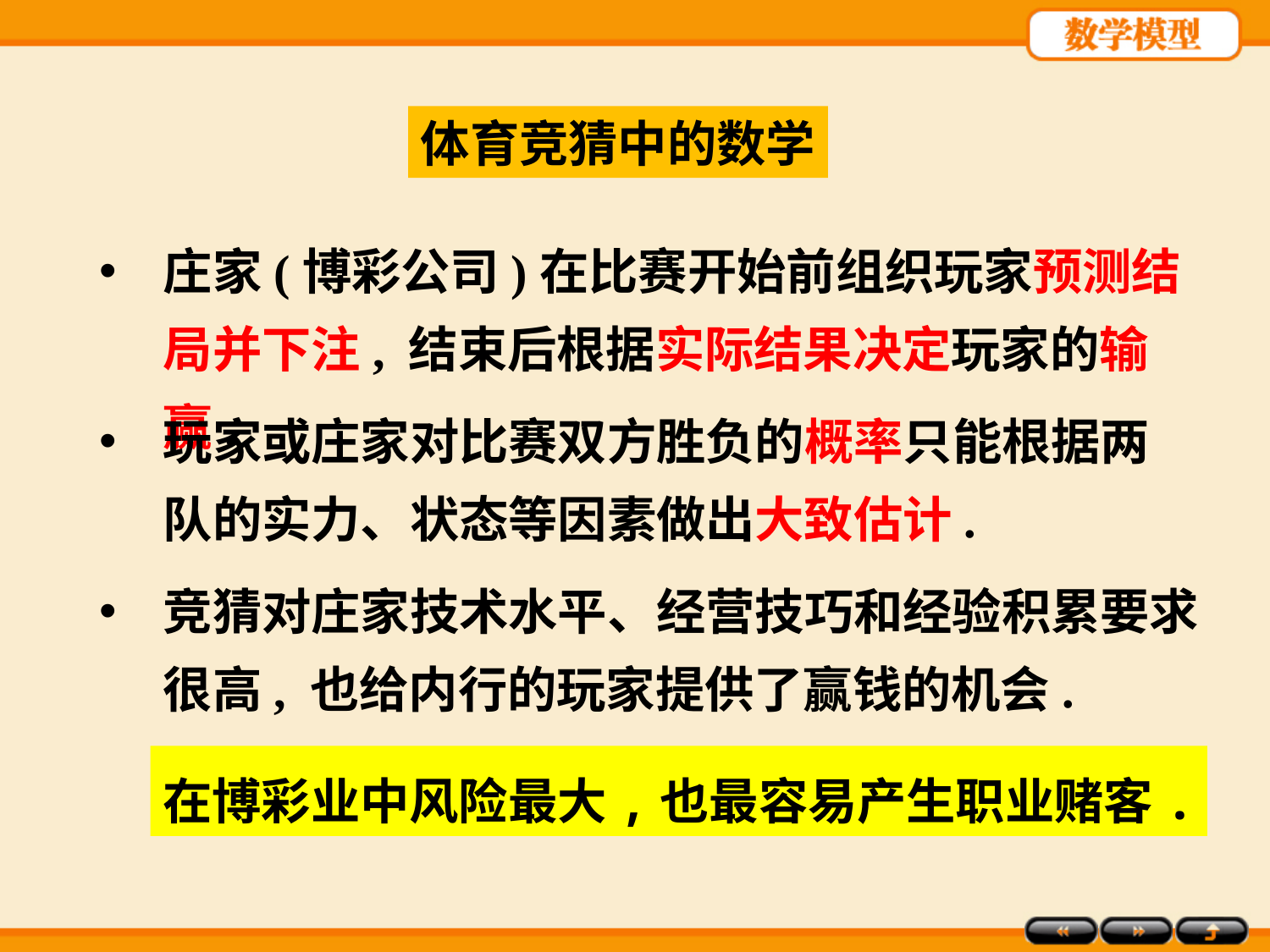

体育竞猜中的数学
庄家(博彩公司)在比赛开始前组织玩家预测结局并下注, 结束后根据实际结果决定玩家的输赢.
玩家或庄家对比赛双方胜负的概率只能根据两队的实力、状态等因素做出大致估计.
竞猜对庄家技术水平、经营技巧和经验积累要求很高, 也给内行的玩家提供了赢钱的机会.
在博彩业中风险最大,也最容易产生职业赌客.